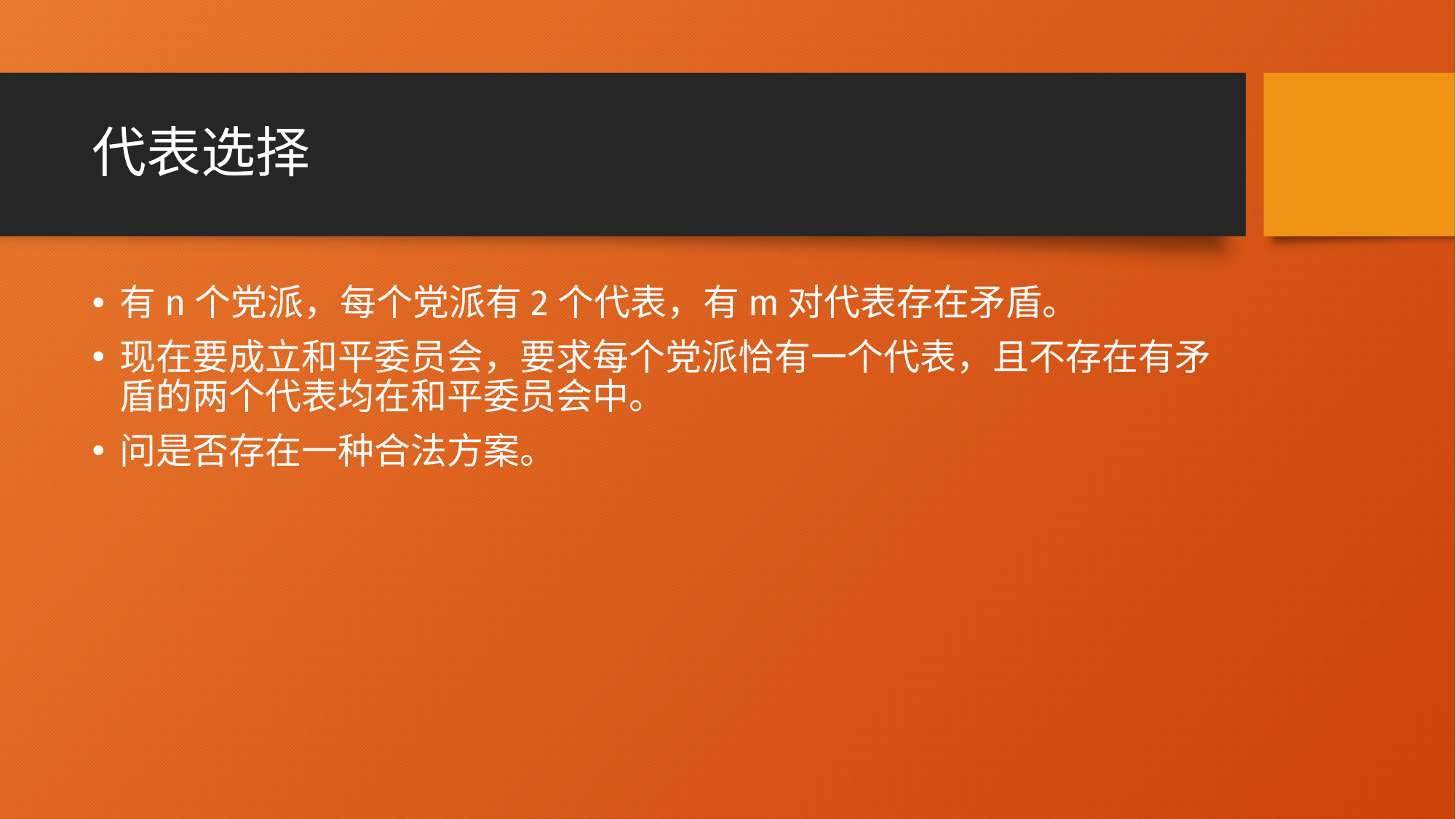

# 代表选择
有n个党派，每个党派有2个代表，有m对代表存在矛盾。
现在要成立和平委员会，要求每个党派恰有一个代表，且不存在有矛盾的两个代表均在和平委员会中。
问是否存在一种合法方案。